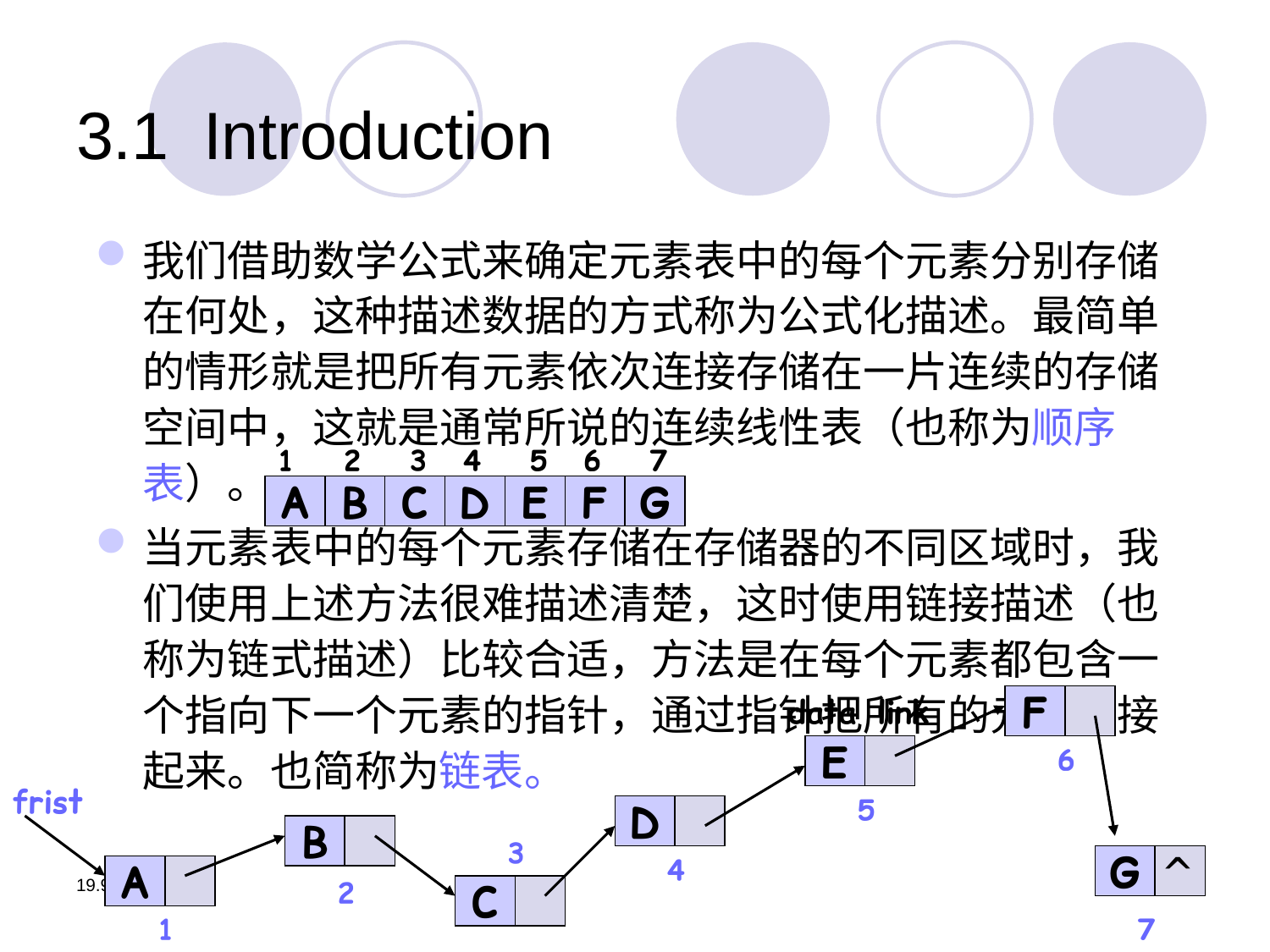

# 3.1	Introduction
我们借助数学公式来确定元素表中的每个元素分别存储在何处，这种描述数据的方式称为公式化描述。最简单的情形就是把所有元素依次连接存储在一片连续的存储空间中，这就是通常所说的连续线性表（也称为顺序表）。
当元素表中的每个元素存储在存储器的不同区域时，我们使用上述方法很难描述清楚，这时使用链接描述（也称为链式描述）比较合适，方法是在每个元素都包含一个指向下一个元素的指针，通过指针把所有的元素链接起来。也简称为链表。
1    2    3   4    5   6    7
A
B
C
D
E
F
G
data
link
F

E

6

frist
5
D

B

3

4
G
^
A

19.9.25
3
2
C

1
7